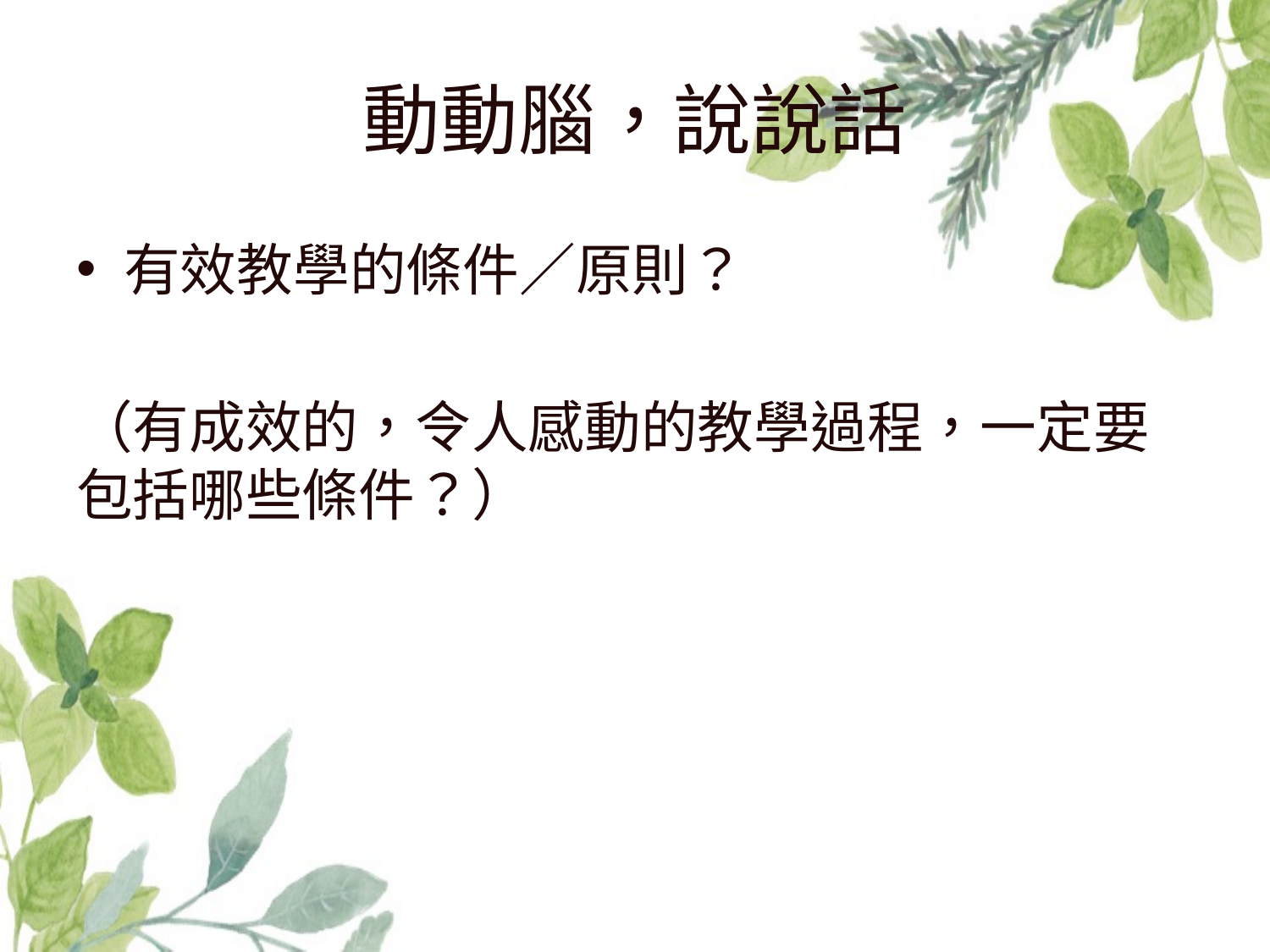

# 動動腦，說說話
有效教學的條件／原則？

（有成效的，令人感動的教學過程，一定要包括哪些條件？）